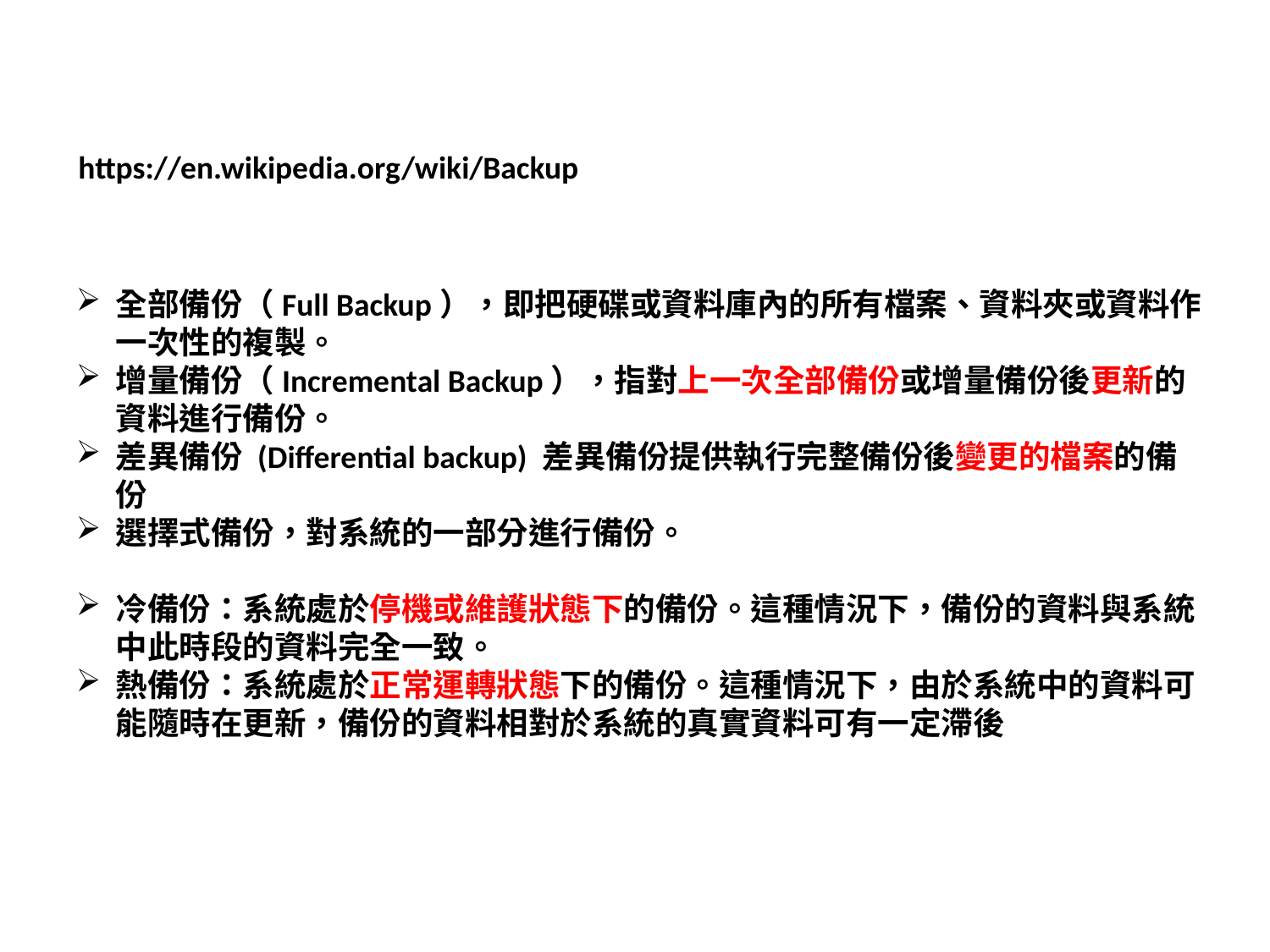

https://en.wikipedia.org/wiki/Backup
全部備份（Full Backup），即把硬碟或資料庫內的所有檔案、資料夾或資料作一次性的複製。
增量備份（Incremental Backup），指對上一次全部備份或增量備份後更新的資料進行備份。
差異備份 (Differential backup) 差異備份提供執行完整備份後變更的檔案的備份
選擇式備份，對系統的一部分進行備份。

冷備份：系統處於停機或維護狀態下的備份。這種情況下，備份的資料與系統中此時段的資料完全一致。
熱備份：系統處於正常運轉狀態下的備份。這種情況下，由於系統中的資料可能隨時在更新，備份的資料相對於系統的真實資料可有一定滯後